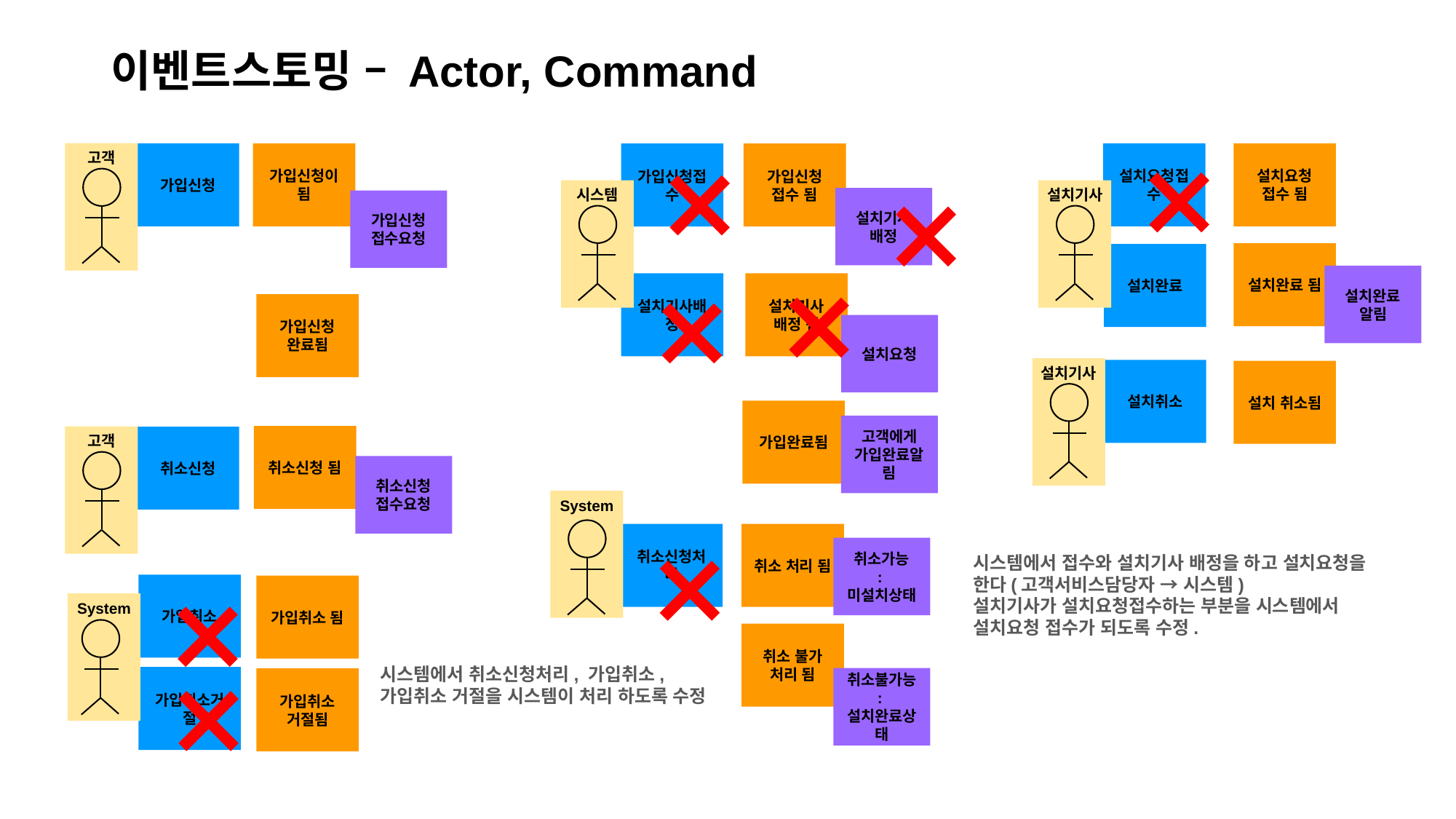

# 이벤트스토밍 – Actor, Command
고객

가입신청
가입신청이 됨
가입신청 접수요청
설치요청접수
설치요청 접수 됨
가입신청접수
가입신청 접수 됨

시스템

설치기사

설치기사 배정

설치완료 됨
설치완료
설치완료 알림
설치기사배정
설치기사 배정 됨

가입신청 완료됨

설치요청
설치기사

설치취소
설치 취소됨
가입완료됨
고객에게 가입완료알림
취소신청 됨
취소신청
취소신청 접수요청
고객

System

취소 처리 됨
취소신청처리
취소가능
:미설치상태
취소 불가 처리 됨
취소불가능
:설치완료상태
시스템에서 접수와 설치기사 배정을 하고 설치요청을 한다(고객서비스담당자 → 시스템)
설치기사가 설치요청접수하는 부분을 시스템에서 설치요청 접수가 되도록 수정.

가입취소
가입취소 됨
System

시스템에서 취소신청처리, 가입취소, 가입취소 거절을 시스템이 처리 하도록 수정
가입취소거절
가입취소 거절됨